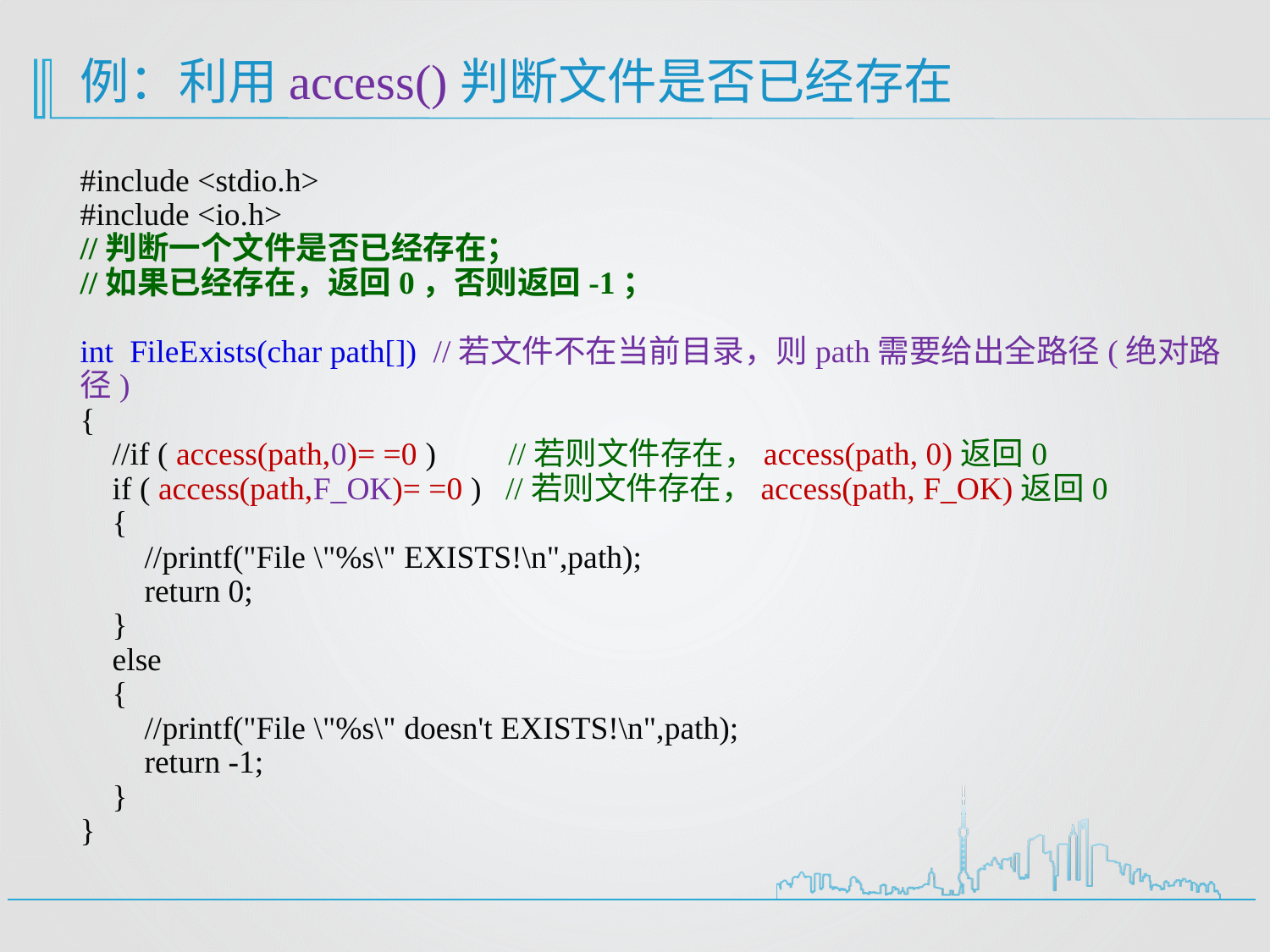

# 例：利用access()判断文件是否已经存在
#include <stdio.h>
#include <io.h>
//判断一个文件是否已经存在；
//如果已经存在，返回0，否则返回-1；

int  FileExists(char path[])  //若文件不在当前目录，则path需要给出全路径(绝对路径)
{
    //if ( access(path,0)= =0 )         //若则文件存在，access(path, 0)返回0
    if ( access(path,F_OK)= =0 )   //若则文件存在，access(path, F_OK)返回0
    {
        //printf("File \"%s\" EXISTS!\n",path);
        return 0;
    }
    else
    {
        //printf("File \"%s\" doesn't EXISTS!\n",path);
        return -1;
    }
}